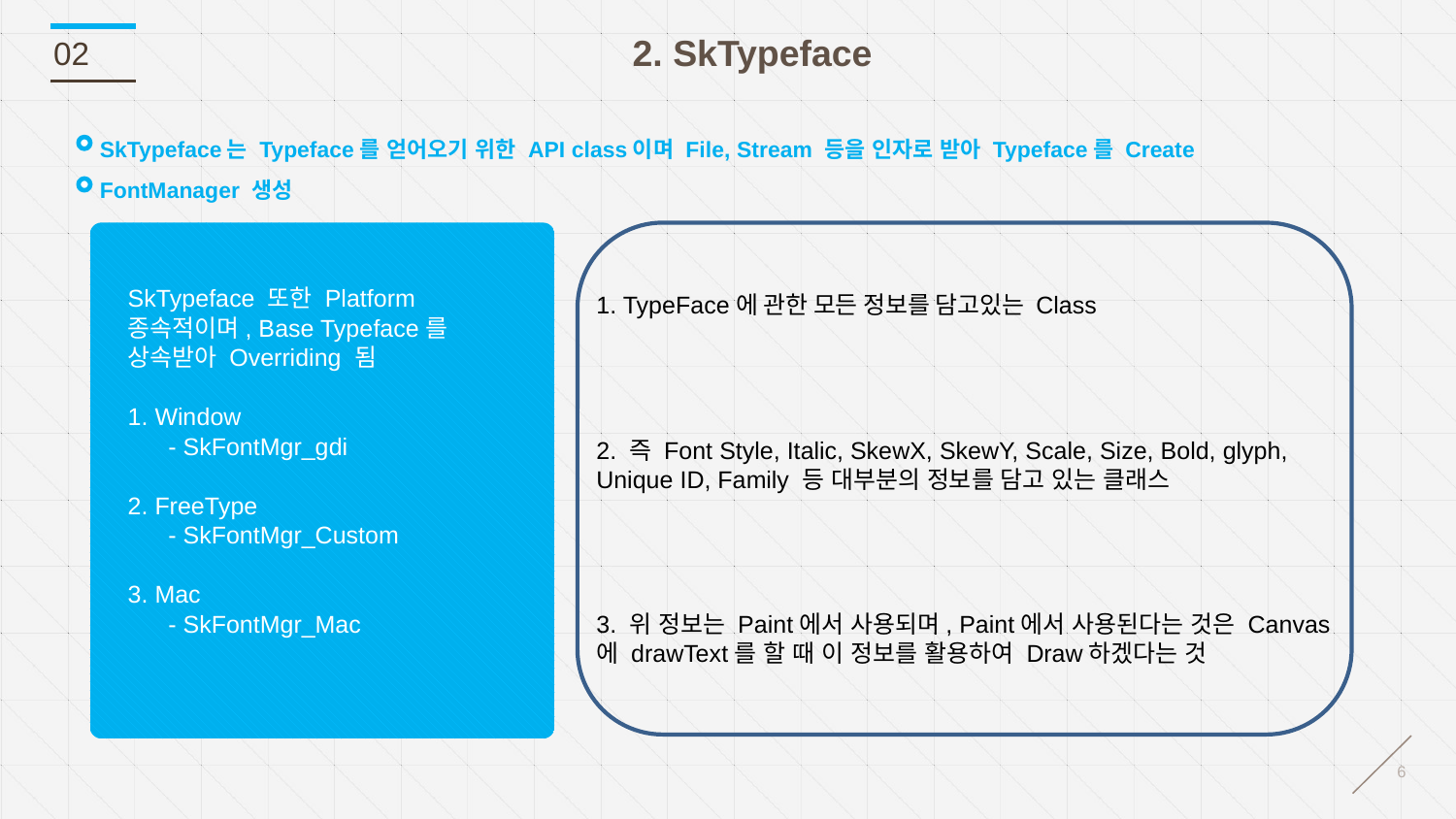

2. SkTypeface
02
SkTypeface는 Typeface를 얻어오기 위한 API class이며 File, Stream 등을 인자로 받아 Typeface를 Create
FontManager 생성

SkTypeface 또한 Platform 종속적이며, Base Typeface를 상속받아 Overriding 됨

1. Window
- SkFontMgr_gdi

2. FreeType
- SkFontMgr_Custom

3. Mac
- SkFontMgr_Mac

1. TypeFace에 관한 모든 정보를 담고있는 Class

2. 즉 Font Style, Italic, SkewX, SkewY, Scale, Size, Bold, glyph, Unique ID, Family 등 대부분의 정보를 담고 있는 클래스

3. 위 정보는 Paint에서 사용되며, Paint에서 사용된다는 것은 Canvas에 drawText를 할 때 이 정보를 활용하여 Draw하겠다는 것

6